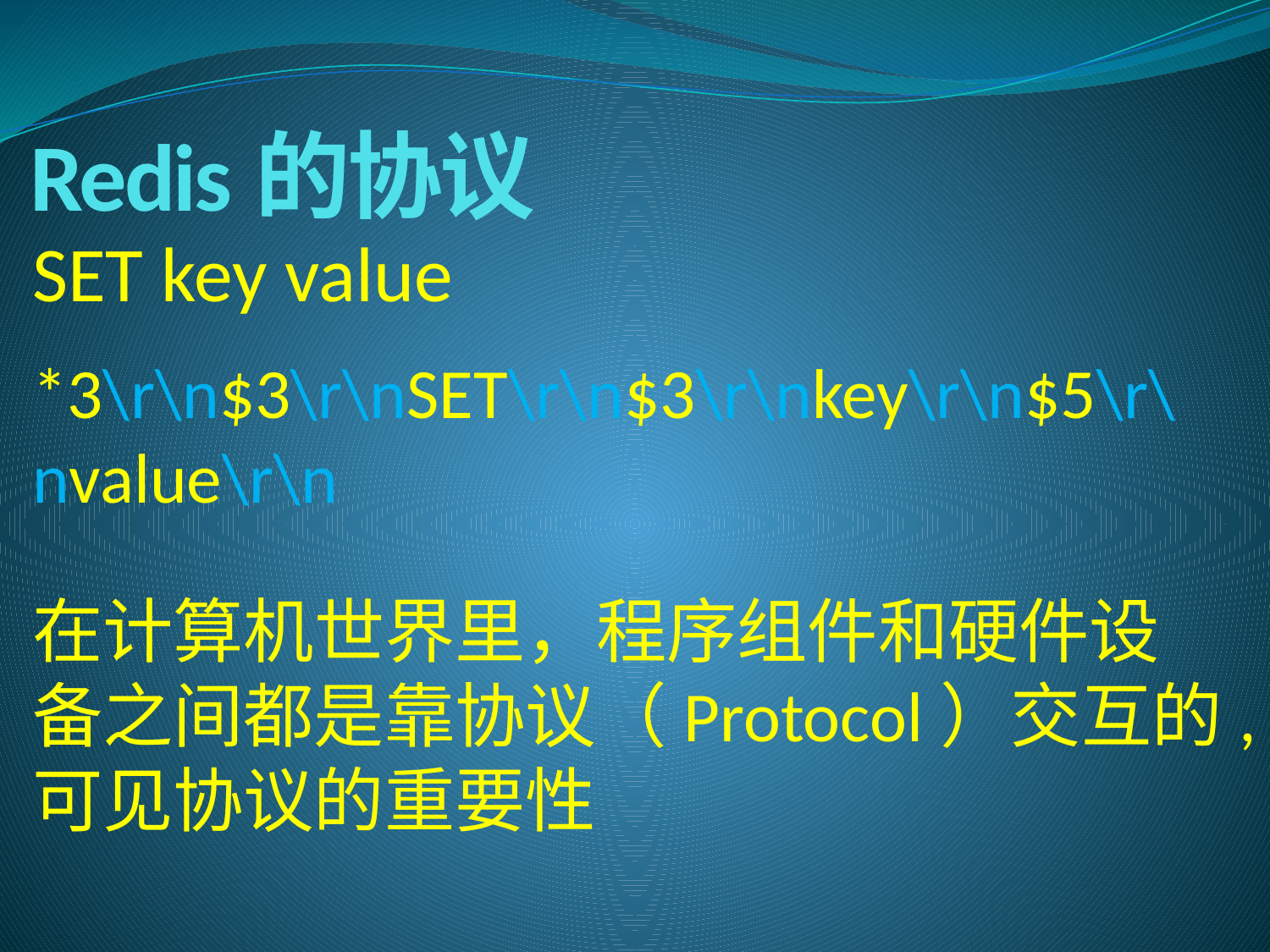

# Redis的协议
SET key value
*3\r\n$3\r\nSET\r\n$3\r\nkey\r\n$5\r\nvalue\r\n
在计算机世界里，程序组件和硬件设备之间都是靠协议（Protocol）交互的,可见协议的重要性